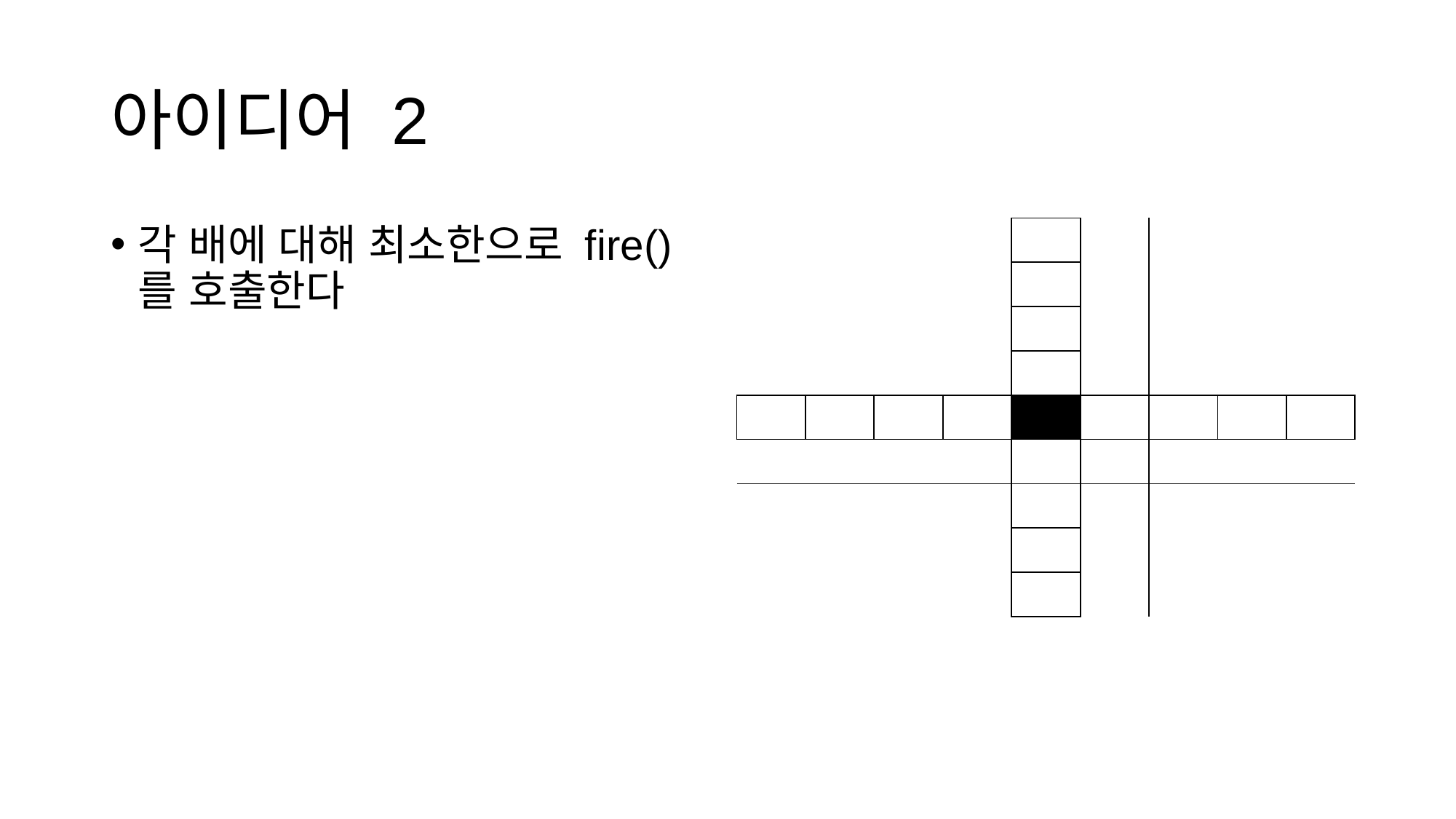

# 아이디어 2
각 배에 대해 최소한으로 fire()를 호출한다
|  |  |  |  |  |  |  |  |  |
| --- | --- | --- | --- | --- | --- | --- | --- | --- |
|  |  |  |  |  |  |  |  |  |
|  |  |  |  |  |  |  |  |  |
|  |  |  |  |  |  |  |  |  |
|  |  |  |  |  |  |  |  |  |
|  |  |  |  |  |  |  |  |  |
|  |  |  |  |  |  |  |  |  |
|  |  |  |  |  |  |  |  |  |
|  |  |  |  |  |  |  |  |  |